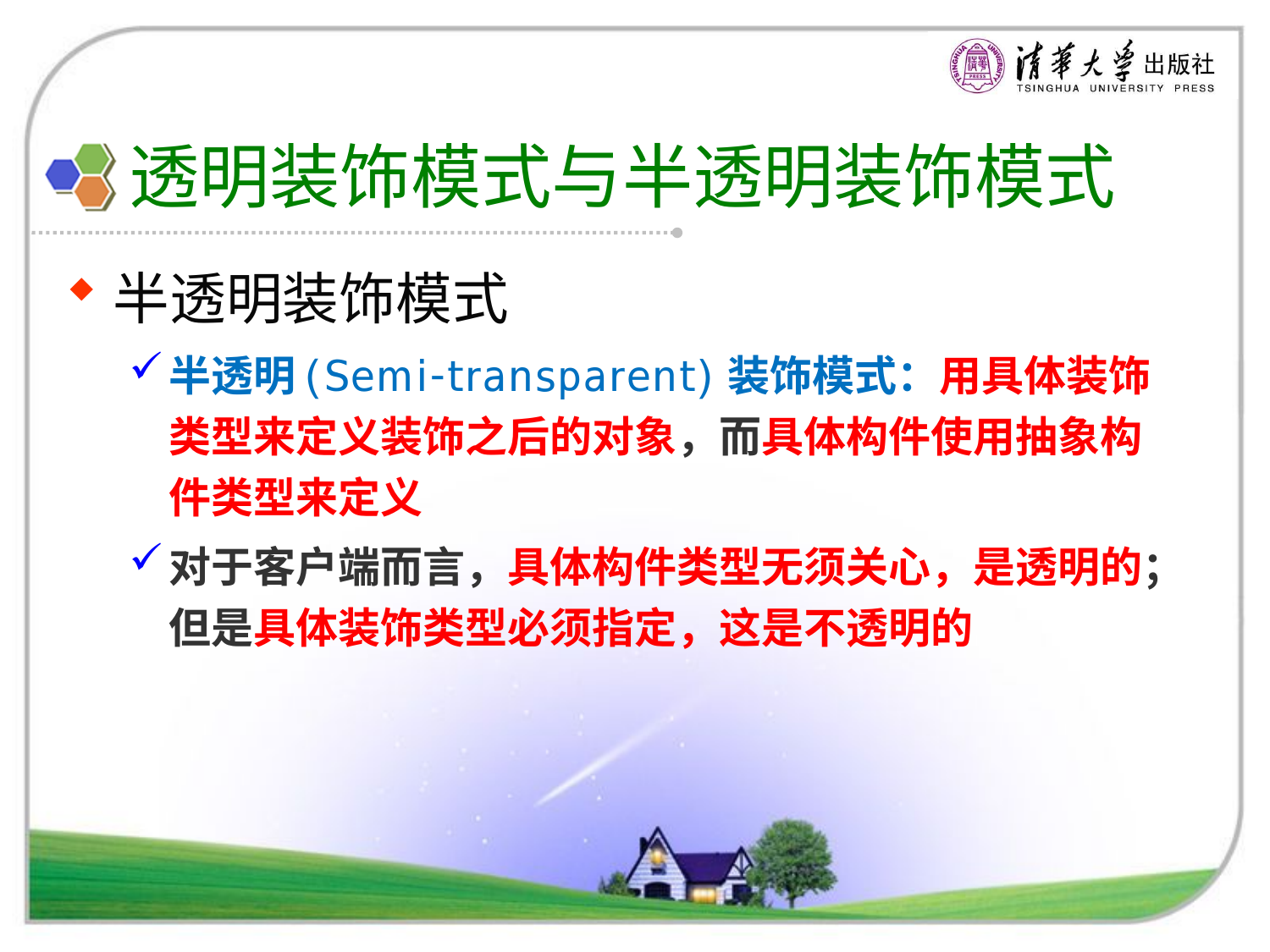

# 透明装饰模式与半透明装饰模式
半透明装饰模式
半透明(Semi-transparent)装饰模式：用具体装饰类型来定义装饰之后的对象，而具体构件使用抽象构件类型来定义
对于客户端而言，具体构件类型无须关心，是透明的；但是具体装饰类型必须指定，这是不透明的